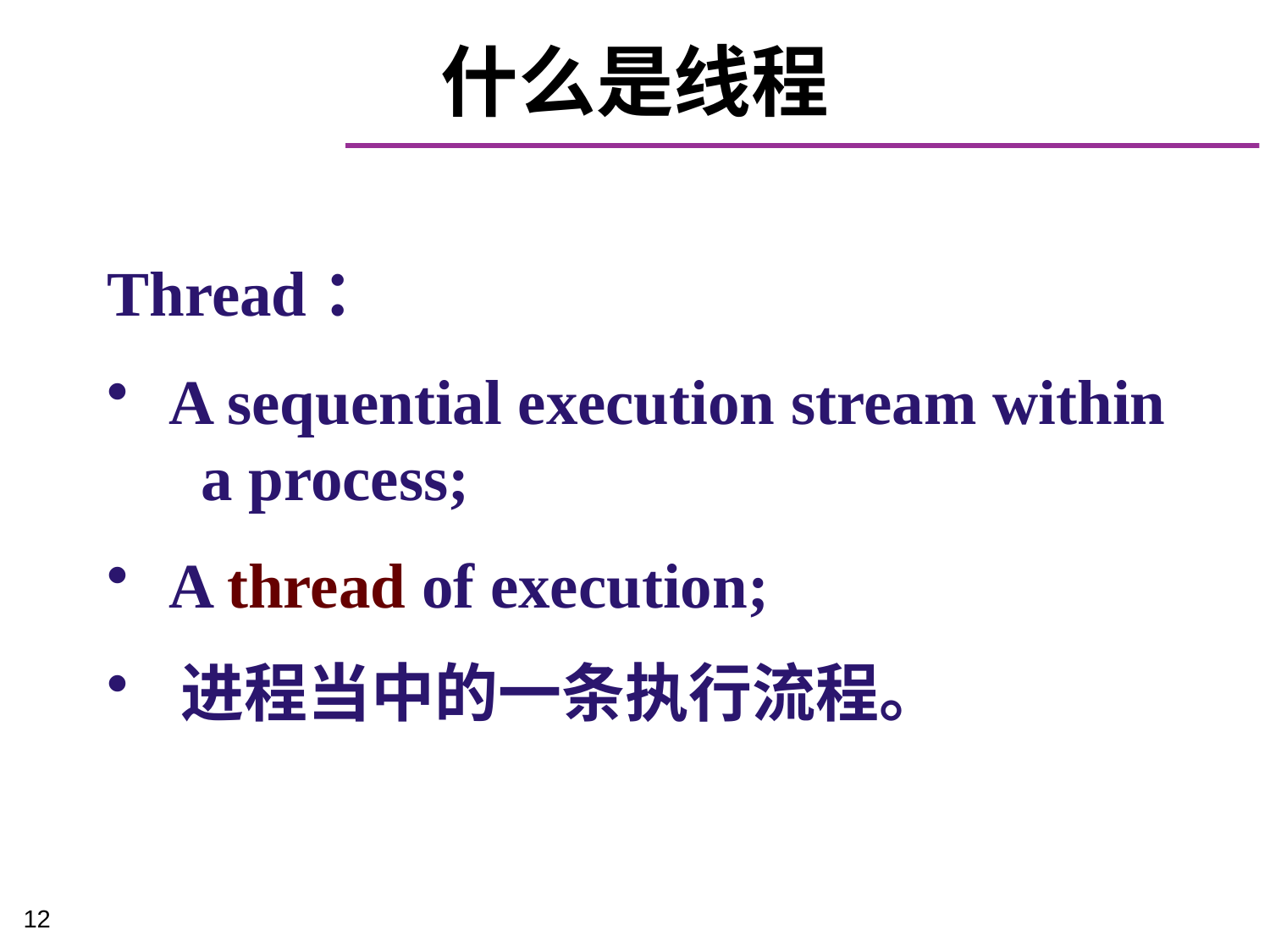

# 什么是线程
Thread：
  A sequential execution stream within
    a process;
  A thread of execution;
  进程当中的一条执行流程。
12